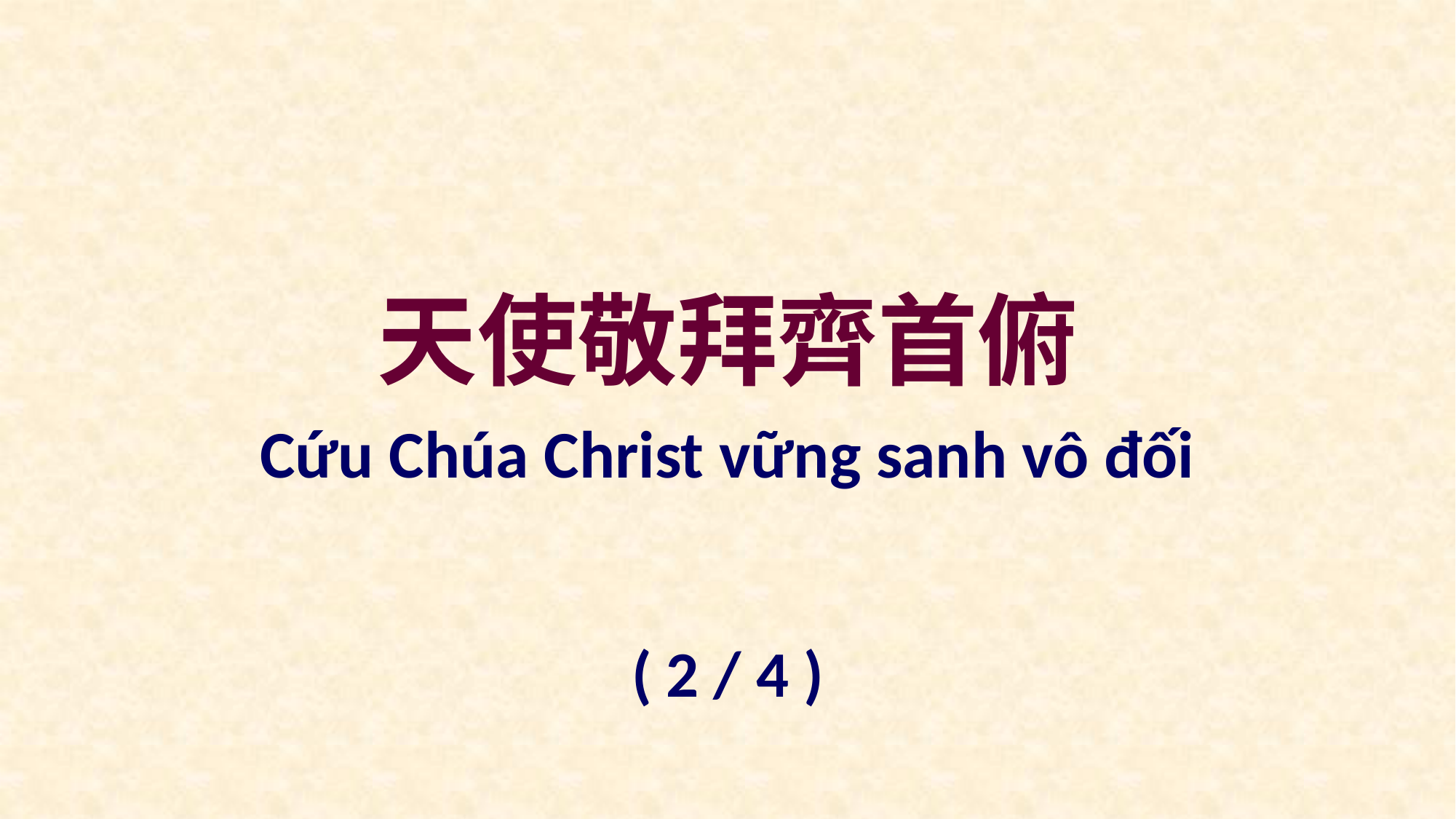

天使敬拜齊首俯
Cứu Chúa Christ vững sanh vô đối
( 2 / 4 )